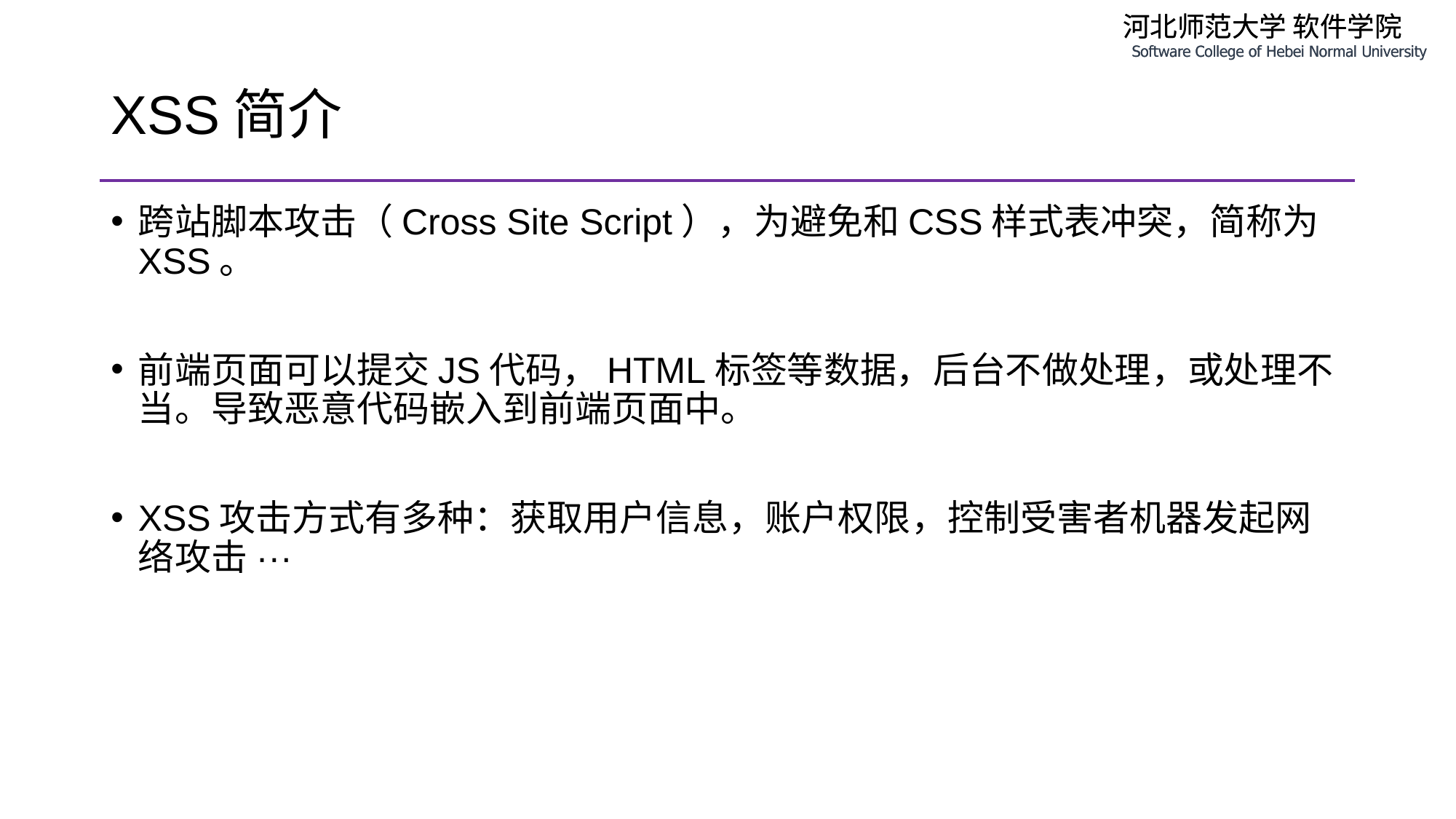

# XSS简介
跨站脚本攻击（Cross Site Script），为避免和CSS样式表冲突，简称为XSS。

前端页面可以提交JS代码，HTML标签等数据，后台不做处理，或处理不当。导致恶意代码嵌入到前端页面中。

XSS攻击方式有多种：获取用户信息，账户权限，控制受害者机器发起网络攻击···